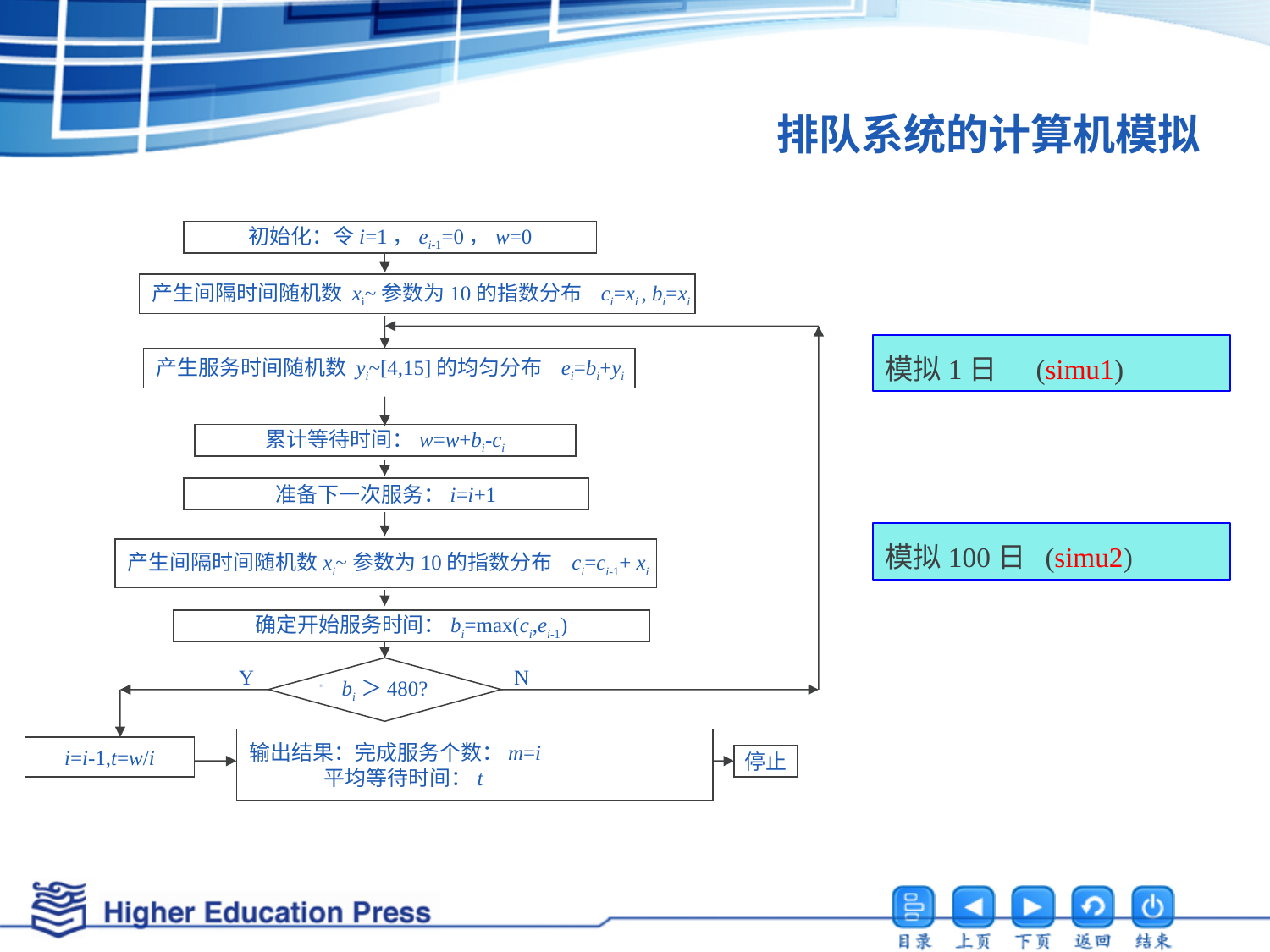

# 排队系统的计算机模拟
初始化：令i=1，ei-1=0，w=0

产生间隔时间随机数 xi~参数为10的指数分布   ci=xi , bi=xi

模拟1日     (simu1)
产生服务时间随机数 yi~[4,15]的均匀分布   ei=bi+yi

累计等待时间：w=w+bi-ci

准备下一次服务：i=i+1

模拟100日  (simu2)
产生间隔时间随机数xi~参数为10的指数分布   ci=ci-1+ xi

确定开始服务时间：bi=max(ci,ei-1)

bi＞480?
Y
N

输出结果：完成服务个数：m=i
               平均等待时间：t
i=i-1,t=w/i
停止